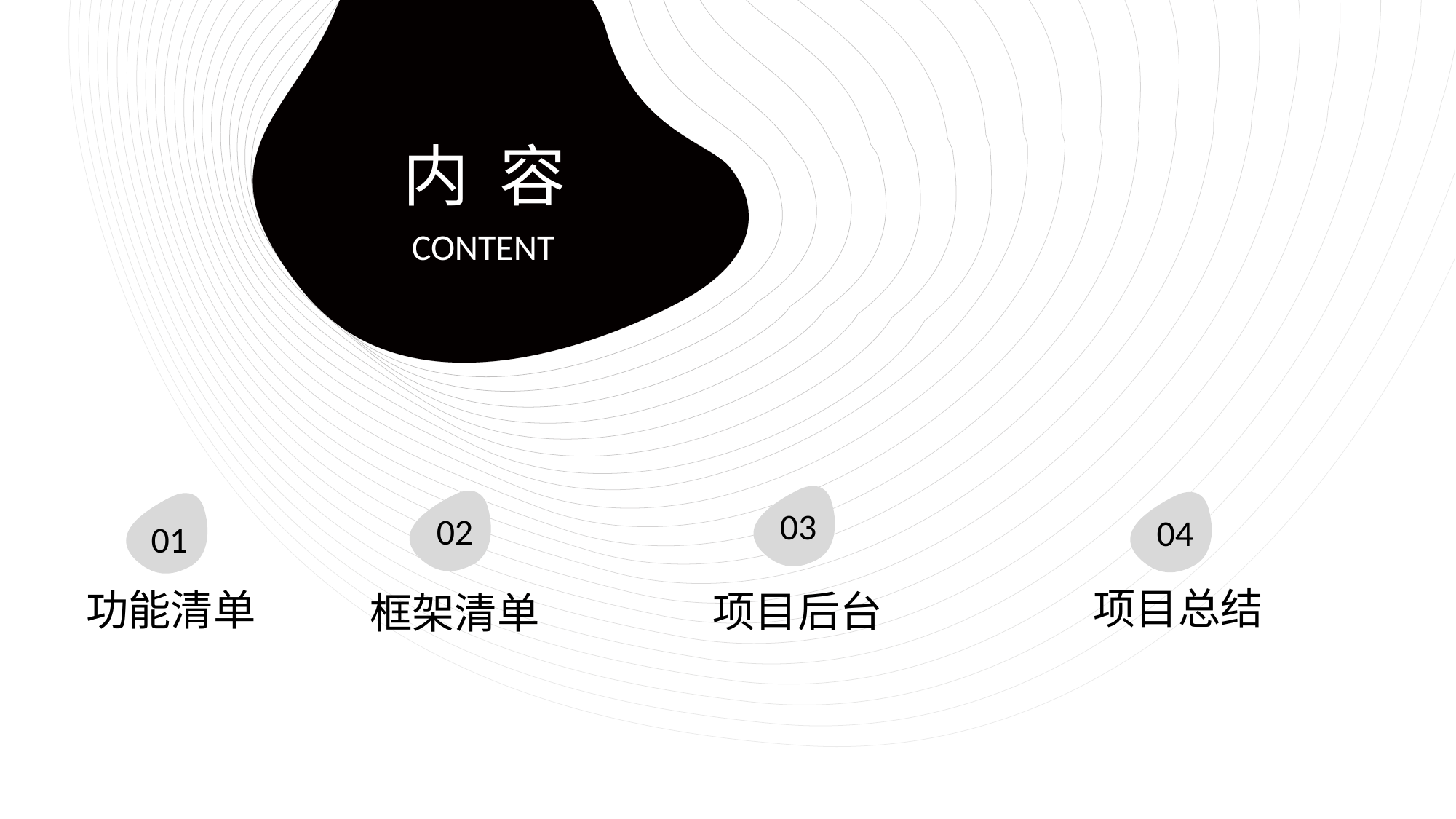

内  容
CONTENT

02

03

04

01
项目总结
功能清单
项目后台
框架清单